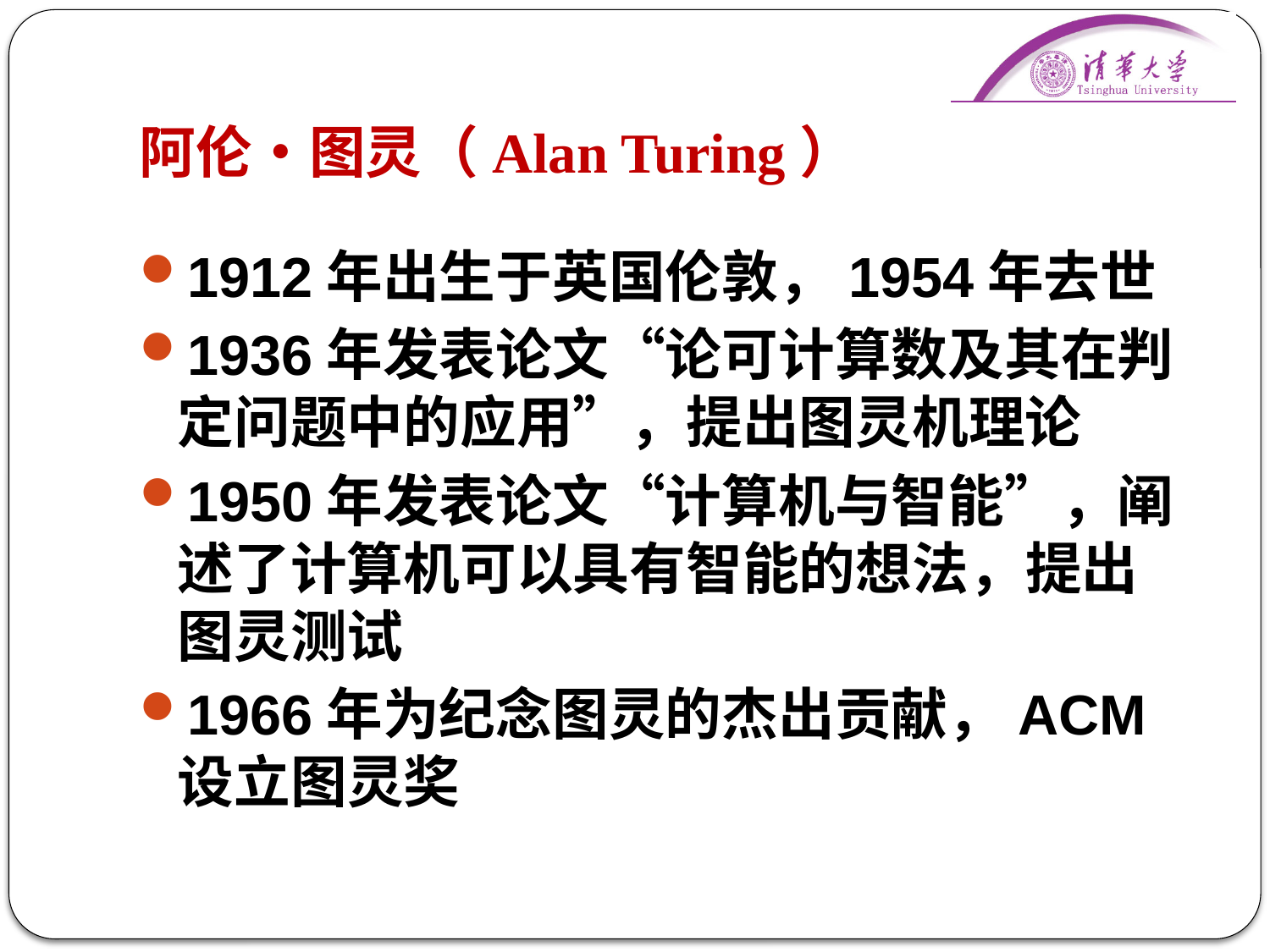

# 阿伦•图灵（Alan Turing）
1912年出生于英国伦敦，1954年去世
1936年发表论文“论可计算数及其在判定问题中的应用”，提出图灵机理论
1950年发表论文“计算机与智能”，阐述了计算机可以具有智能的想法，提出图灵测试
1966年为纪念图灵的杰出贡献，ACM设立图灵奖
62